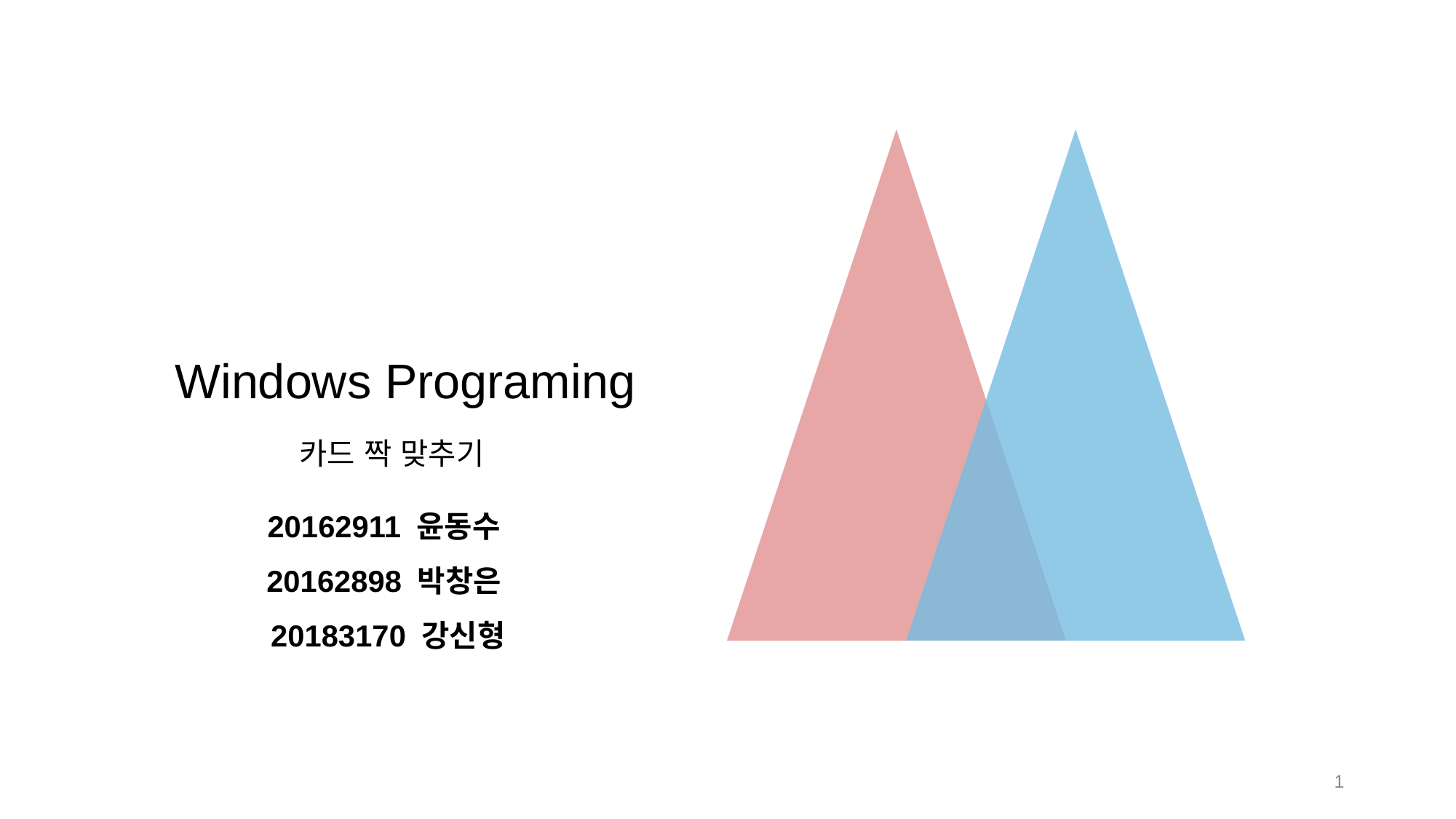

Windows Programing
# 카드 짝 맞추기
20162911 윤동수
20162898 박창은
20183170 강신형
1